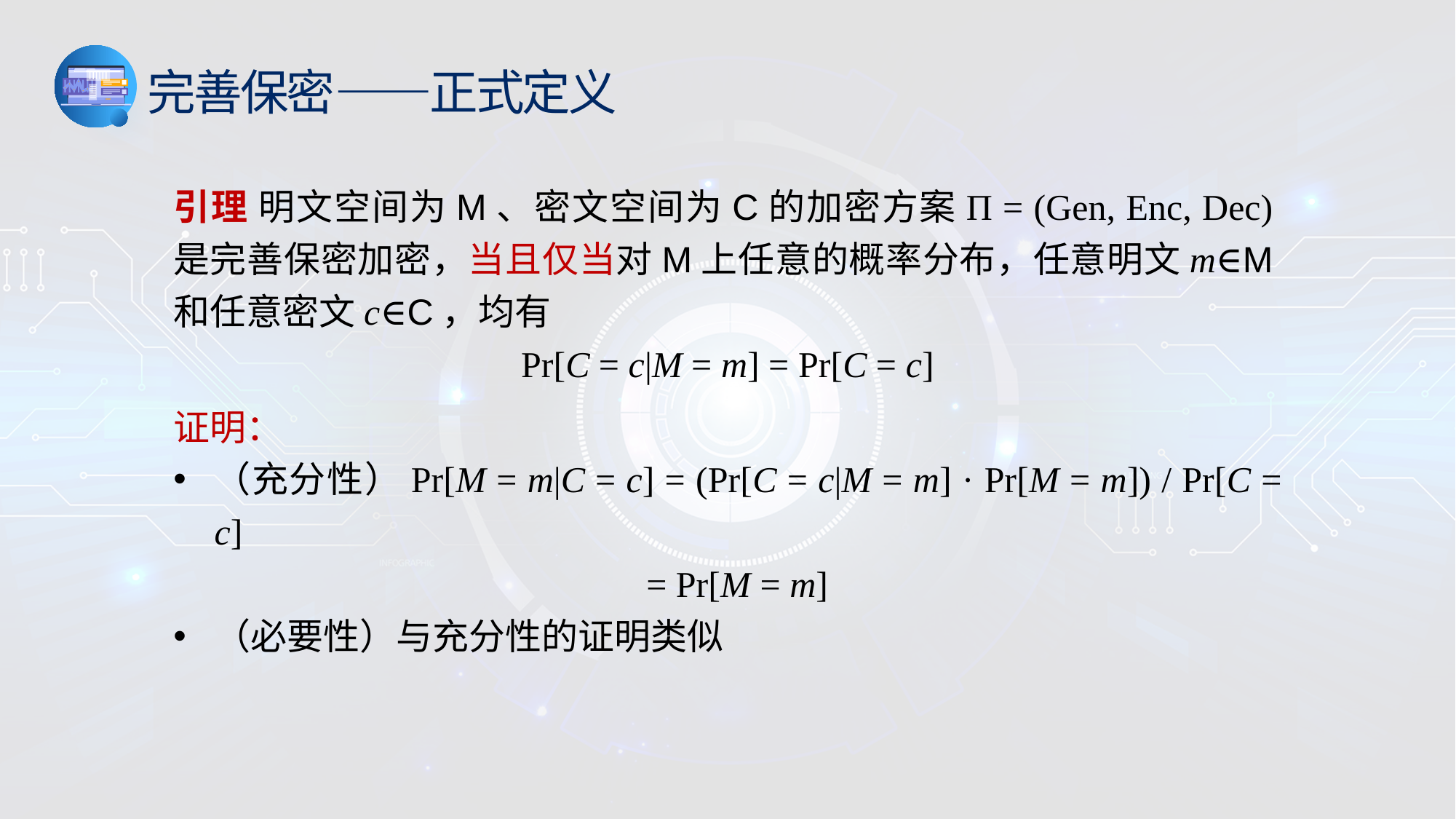

完善保密——正式定义

引理 明文空间为M、密文空间为C的加密方案Π = (Gen, Enc, Dec)是完善保密加密，当且仅当对M上任意的概率分布，任意明文m∈M和任意密文c∈C，均有
Pr[C = c|M = m] = Pr[C = c]
证明：
（充分性）Pr[M = m|C = c] = (Pr[C = c|M = m] · Pr[M = m]) / Pr[C = c]
                                                    = Pr[M = m]
（必要性）与充分性的证明类似